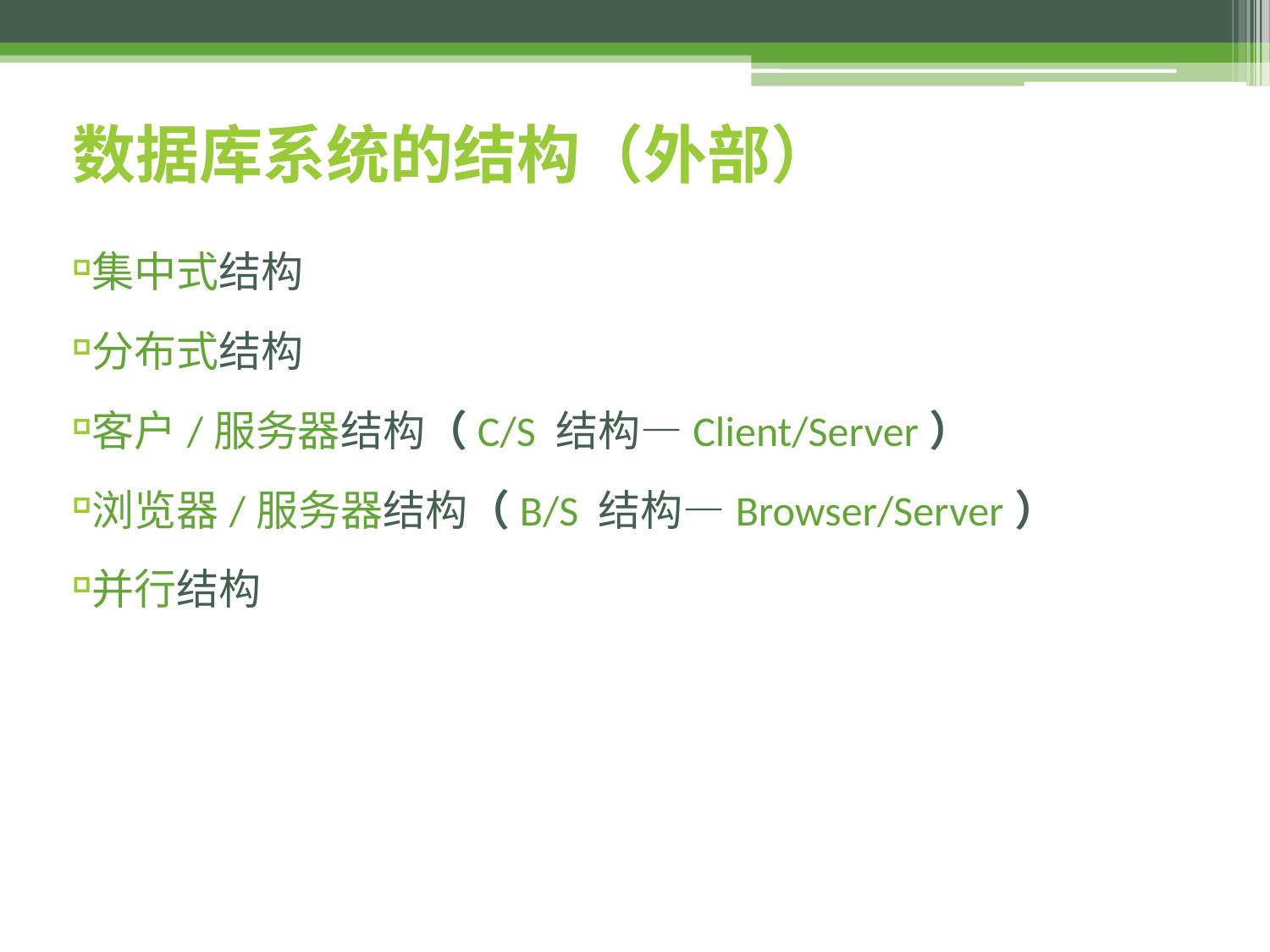

# 数据库系统的结构（外部）
集中式结构
分布式结构
客户/服务器结构（C/S 结构—Client/Server）
浏览器/服务器结构（B/S 结构—Browser/Server）
并行结构